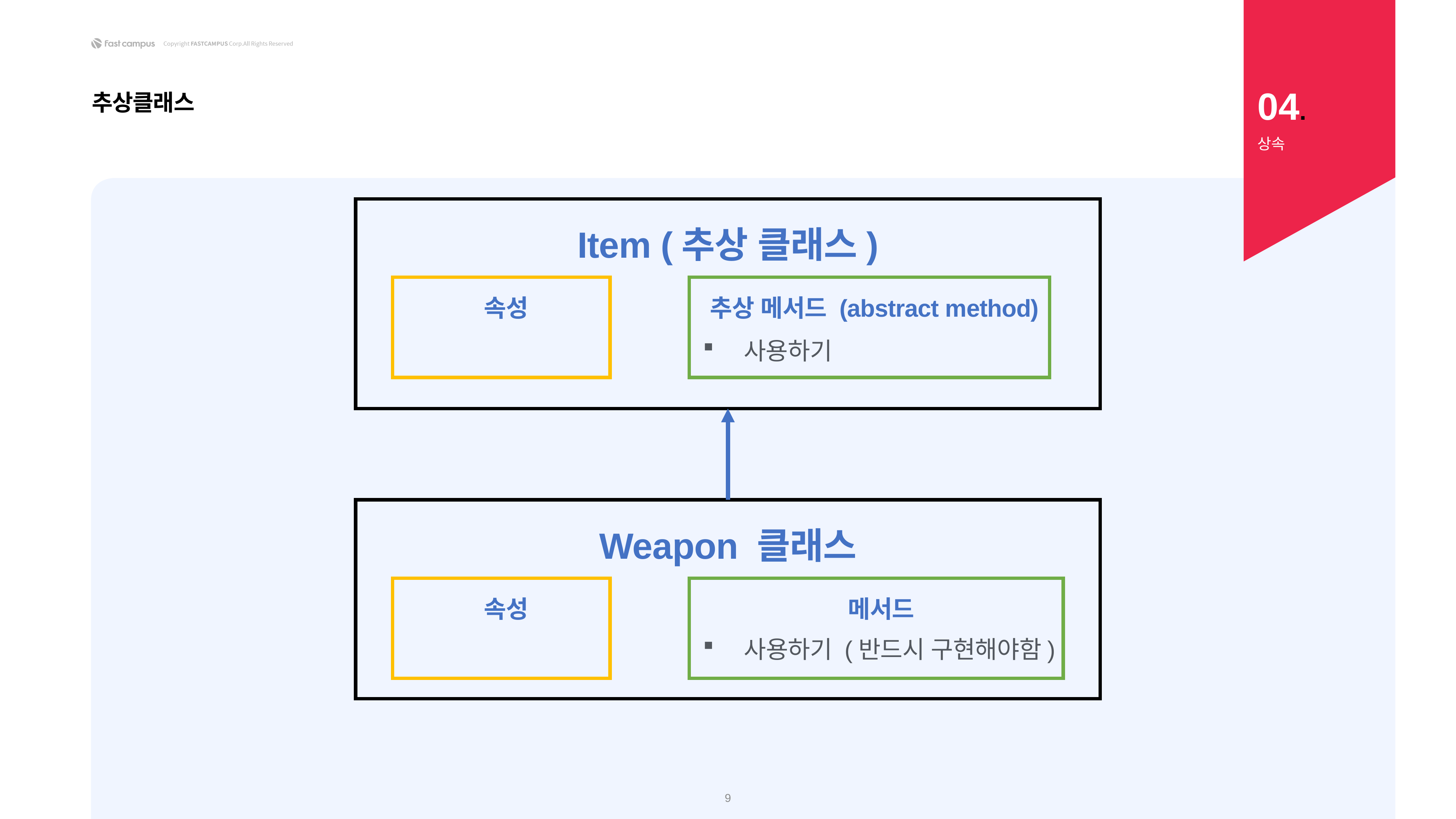

04.
추상클래스
상속
Item (추상 클래스)

속성

추상 메서드 (abstract method)

사용하기
Weapon 클래스

속성

메서드

사용하기 (반드시 구현해야함)
9